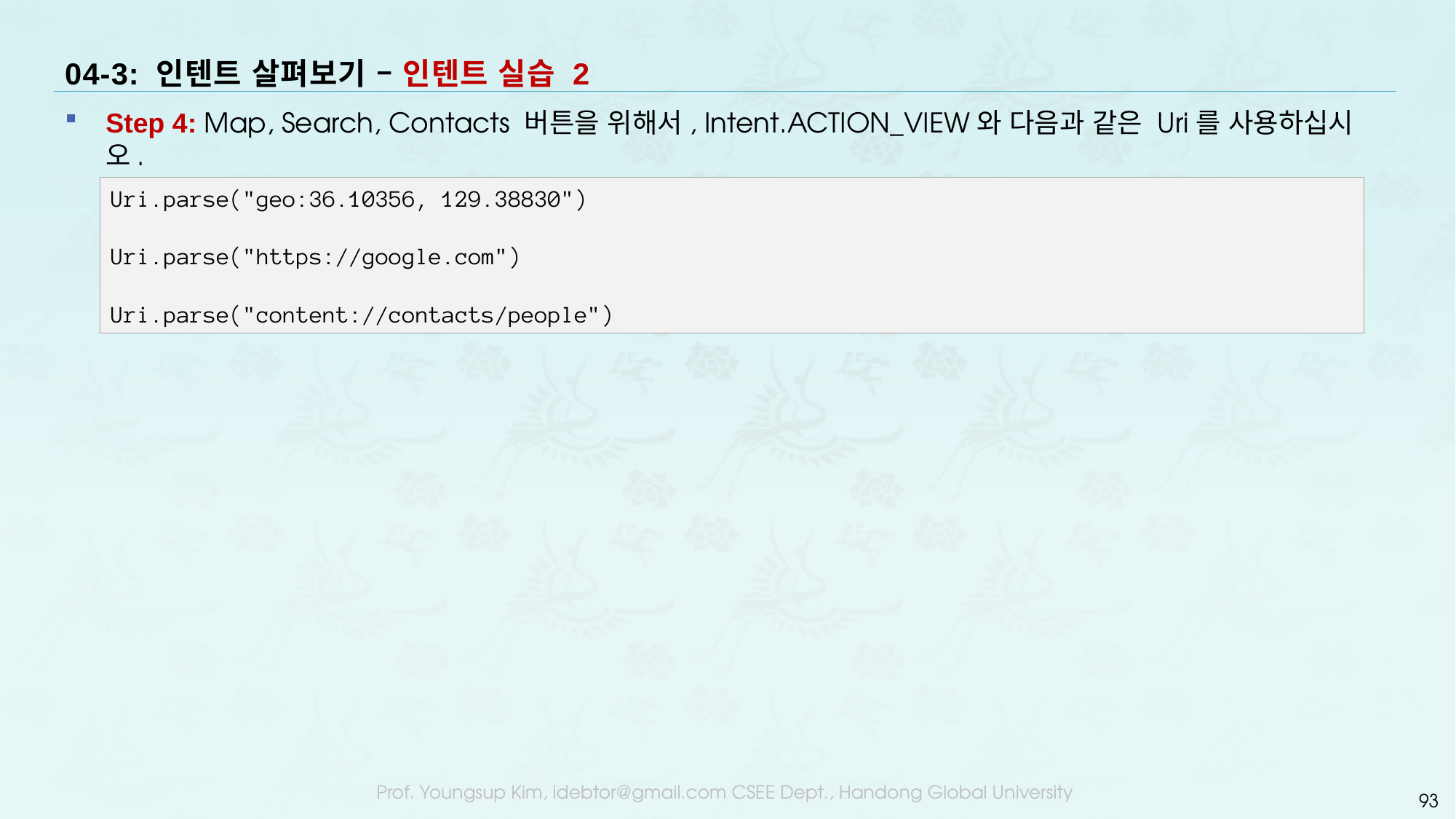

# 04-3: 인텐트 살펴보기 – 인텐트 실습 2
Step 4: Map, Search, Contacts 버튼을 위해서, Intent.ACTION_VIEW와 다음과 같은 Uri를 사용하십시오.

Uri.parse("geo:36.10356, 129.38830")

Uri.parse("https://google.com")

Uri.parse("content://contacts/people")
93